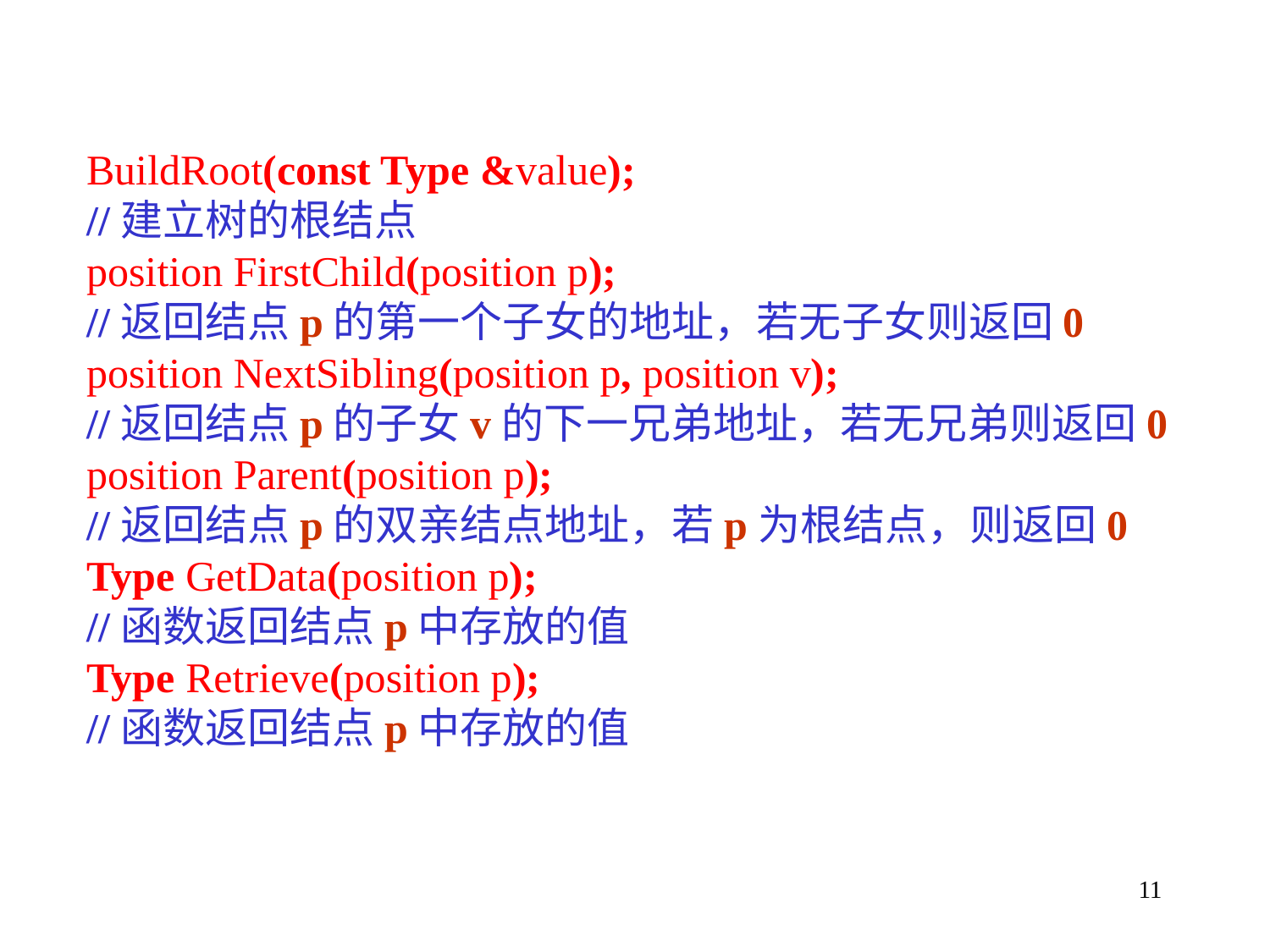

BuildRoot(const Type &value);
     //建立树的根结点
     position FirstChild(position p);
     //返回结点p的第一个子女的地址，若无子女则返回0
     position NextSibling(position p, position v);
     //返回结点p的子女v的下一兄弟地址，若无兄弟则返回0
     position Parent(position p);
     //返回结点p的双亲结点地址，若p为根结点，则返回0
     Type GetData(position p);
     //函数返回结点p中存放的值
     Type Retrieve(position p);
     //函数返回结点p中存放的值
11